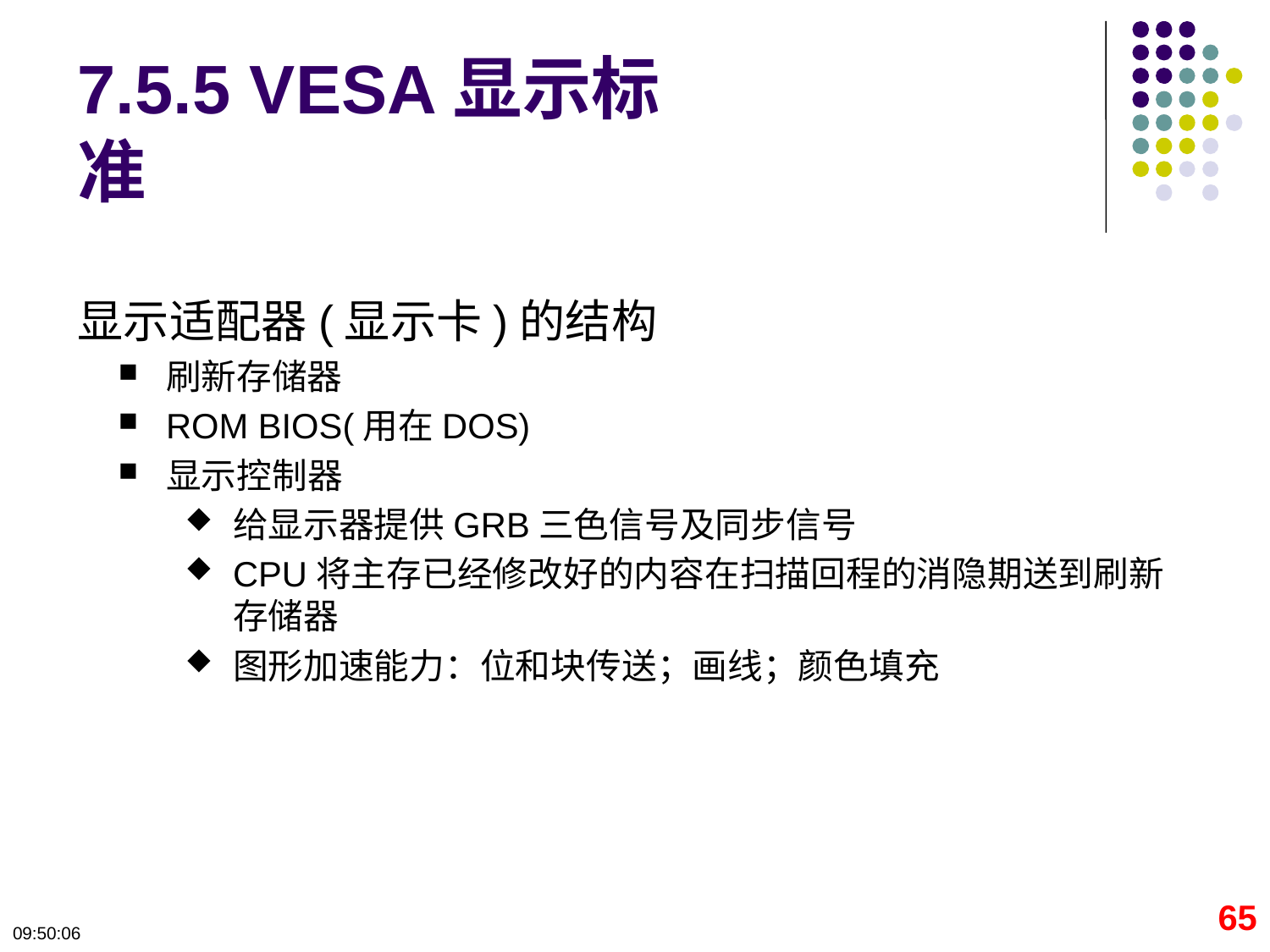

# 7.5.5 VESA显示标准
显示适配器(显示卡)的结构
刷新存储器
ROM BIOS(用在DOS)
显示控制器
给显示器提供GRB三色信号及同步信号
CPU将主存已经修改好的内容在扫描回程的消隐期送到刷新存储器
图形加速能力：位和块传送；画线；颜色填充
65
09:50:06